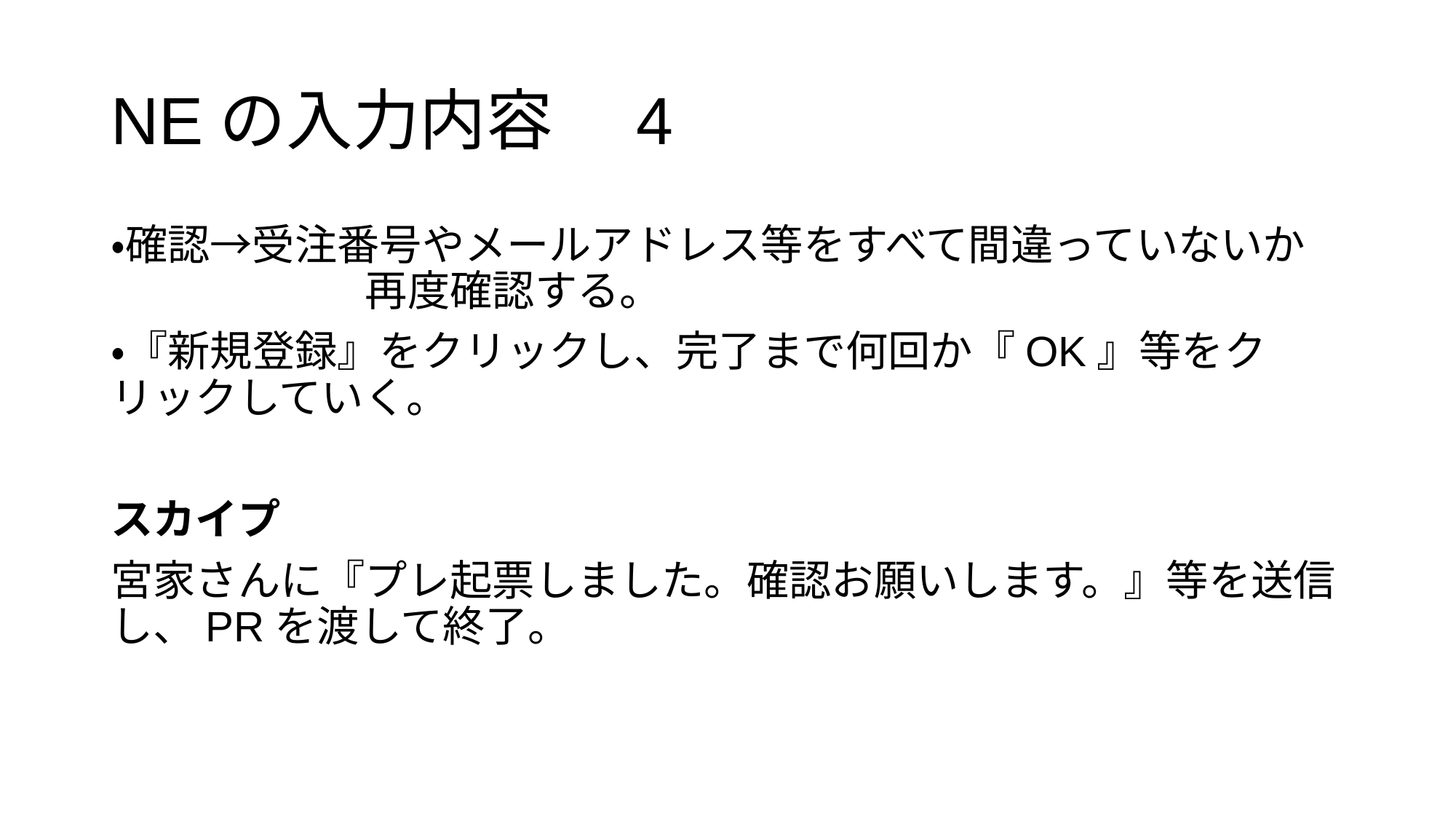

# NEの入力内容　4
・確認→受注番号やメールアドレス等をすべて間違っていないか　　　　　　再度確認する。
・『新規登録』をクリックし、完了まで何回か『OK』等をクリックしていく。

スカイプ
宮家さんに『プレ起票しました。確認お願いします。』等を送信し、PRを渡して終了。